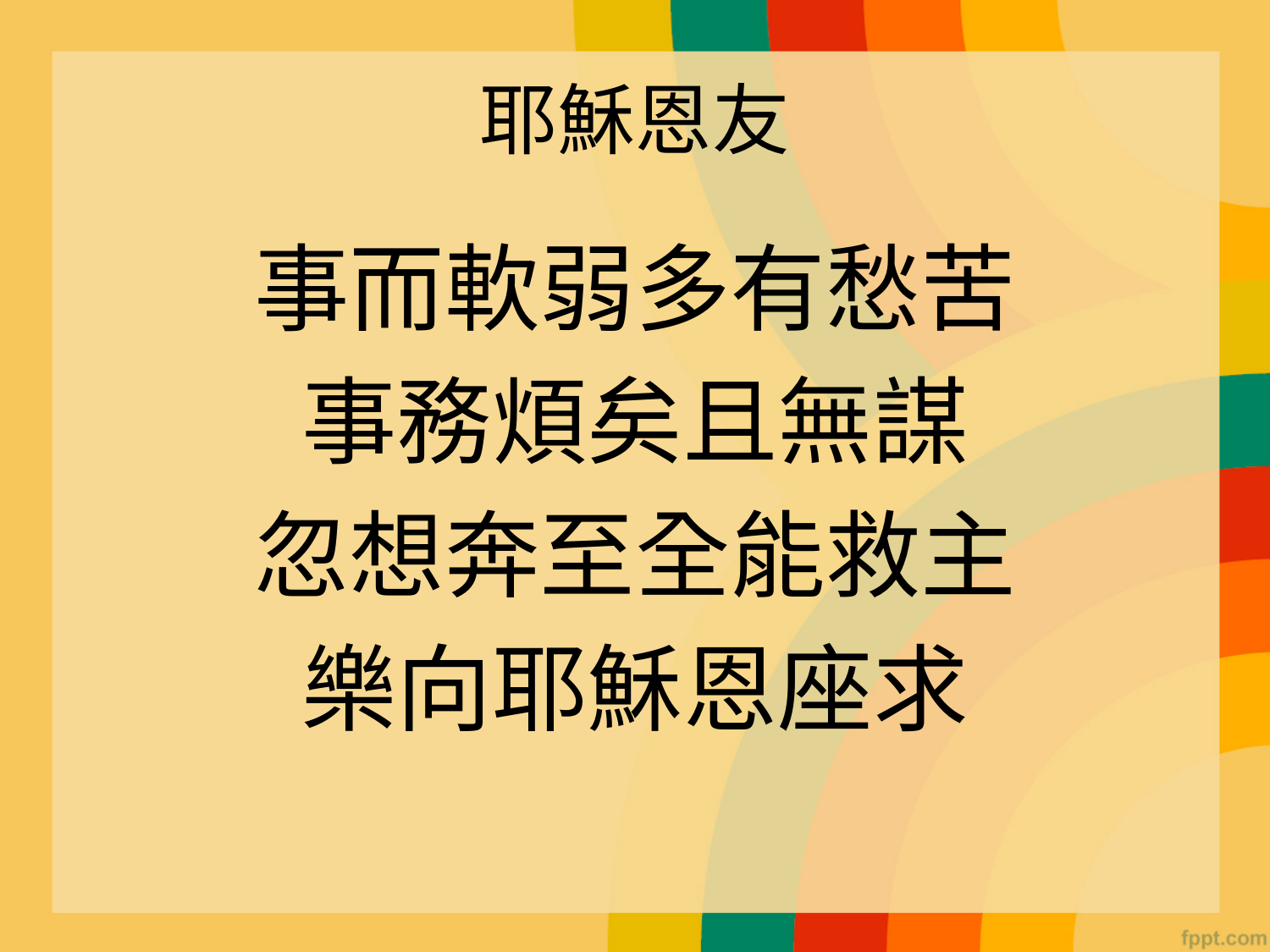

# 耶穌恩友
事而軟弱多有愁苦
事務煩矣且無謀
忽想奔至全能救主
樂向耶穌恩座求